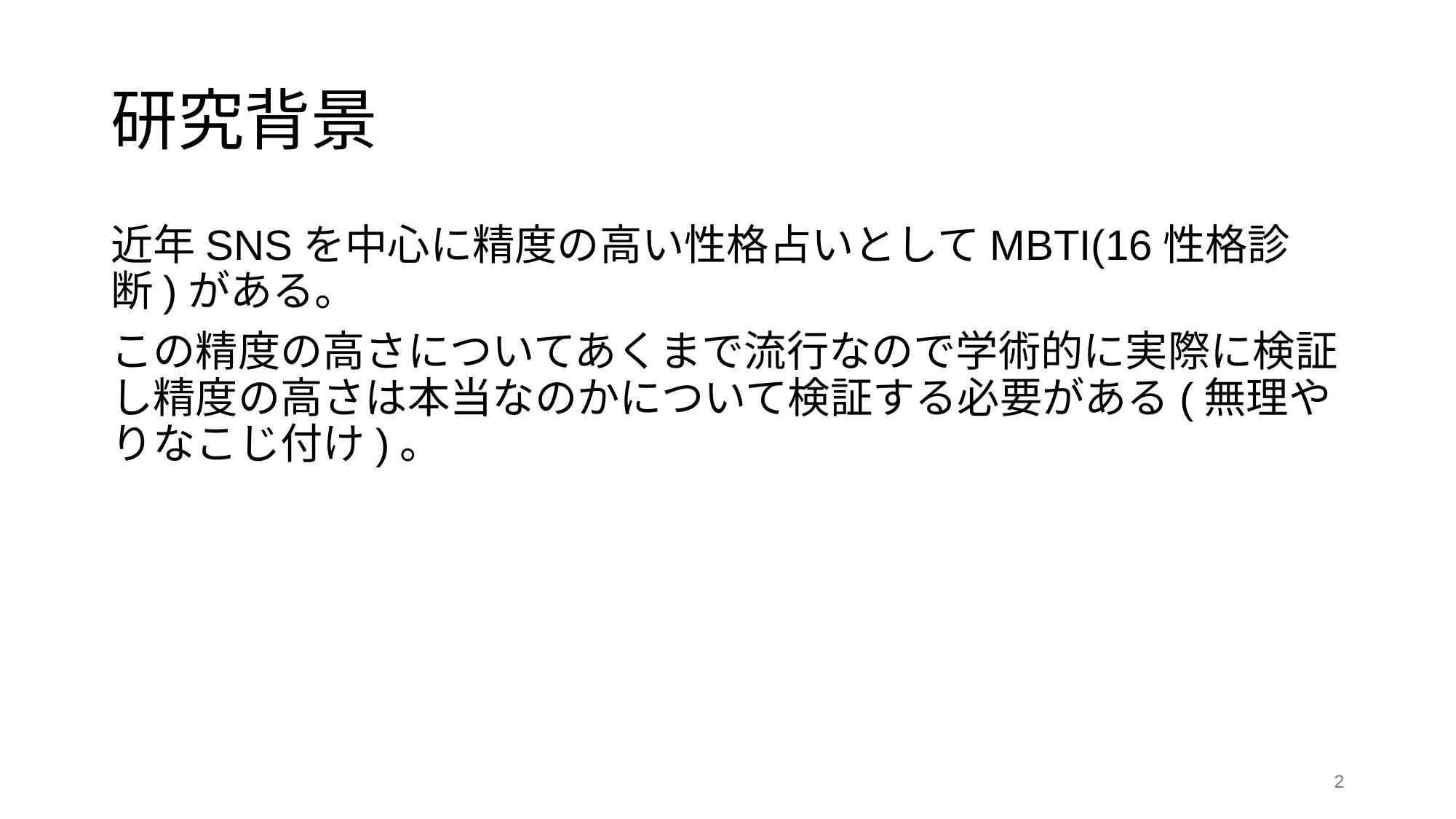

# 研究背景
近年SNSを中心に精度の高い性格占いとしてMBTI(16性格診断)がある。
この精度の高さについてあくまで流行なので学術的に実際に検証し精度の高さは本当なのかについて検証する必要がある(無理やりなこじ付け)。
2